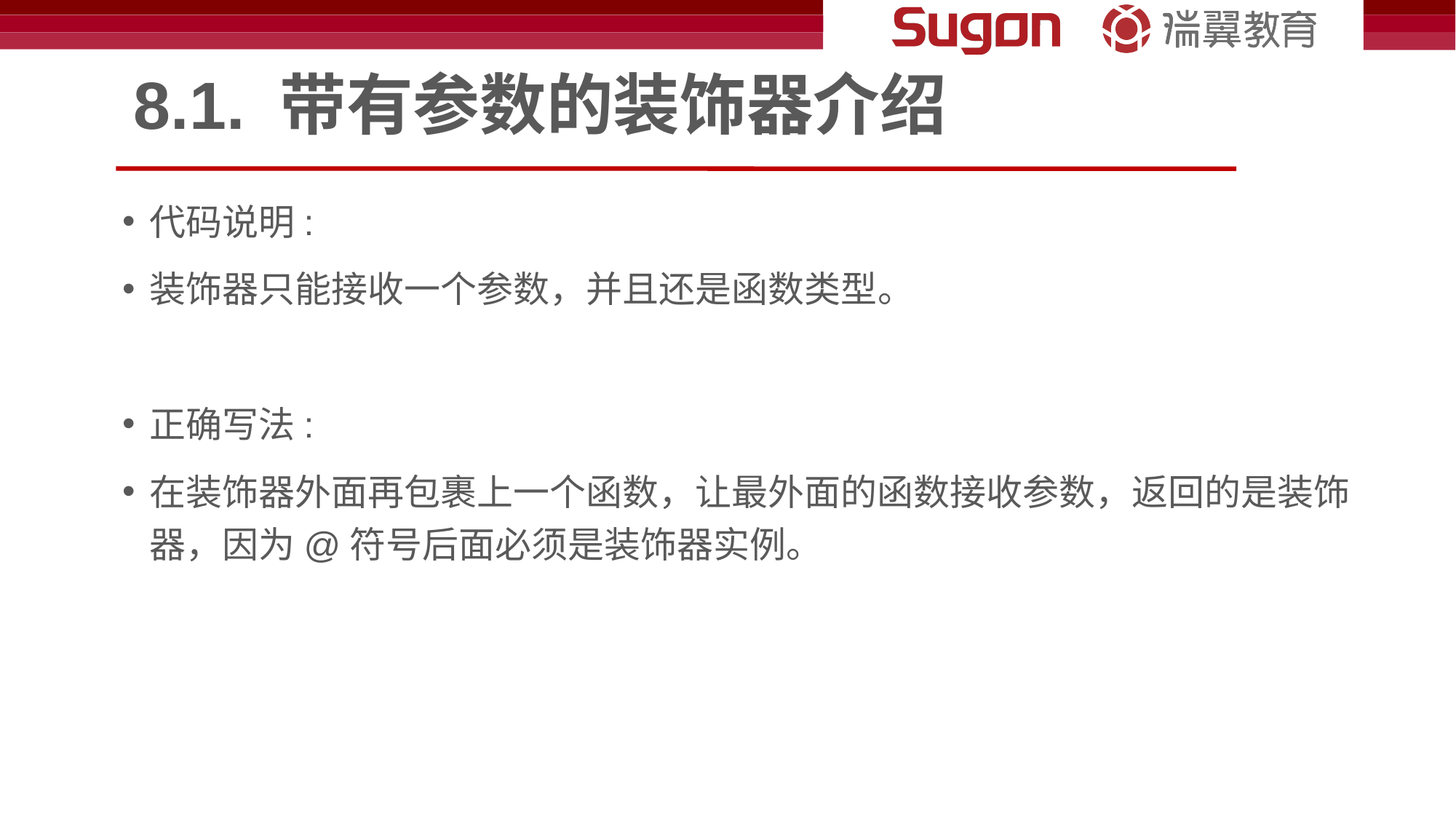

# 8.1. 带有参数的装饰器介绍
代码说明:
装饰器只能接收一个参数，并且还是函数类型。

正确写法:
在装饰器外面再包裹上一个函数，让最外面的函数接收参数，返回的是装饰器，因为@符号后面必须是装饰器实例。